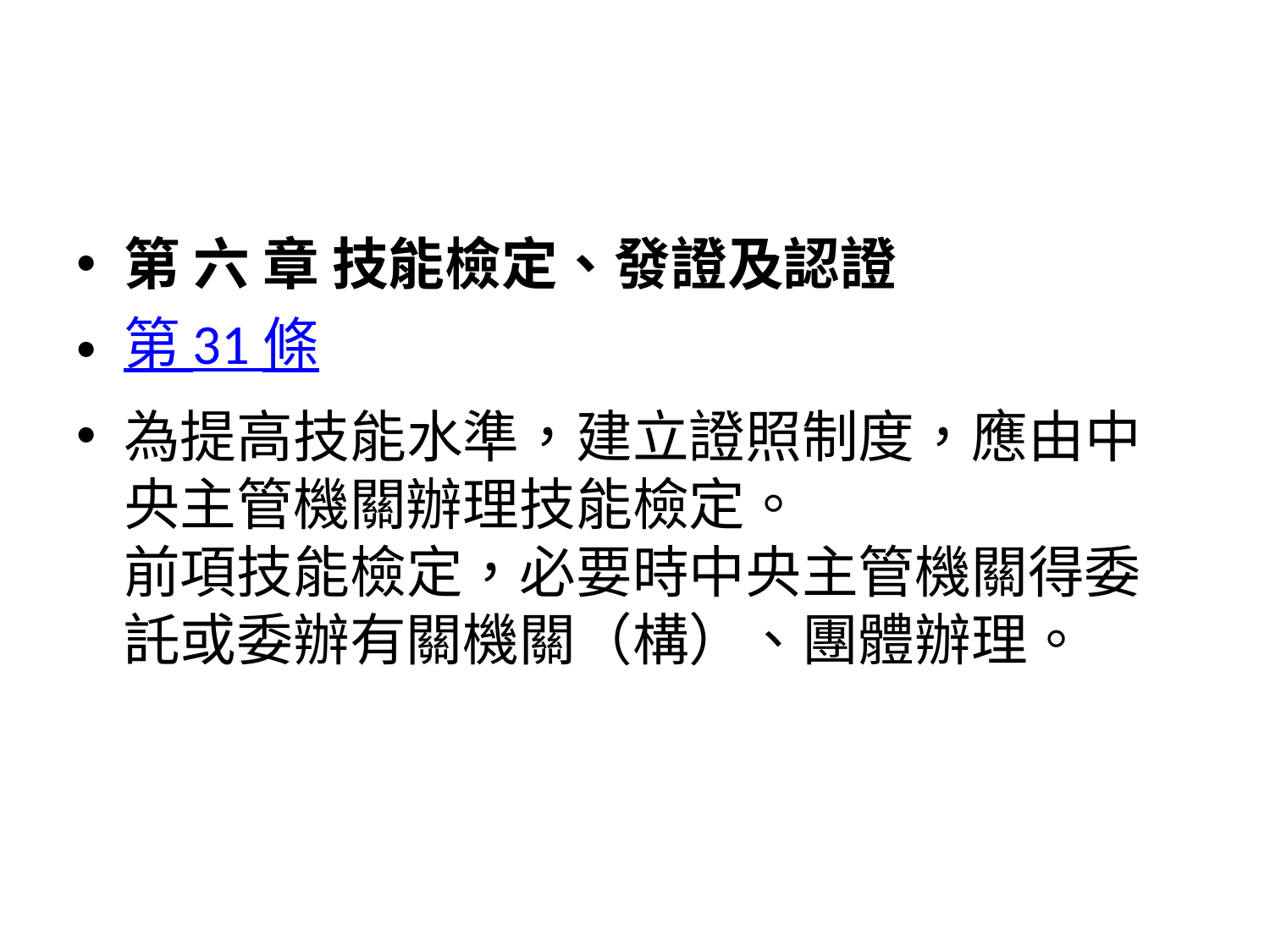

#
第 六 章 技能檢定、發證及認證
第 31 條
為提高技能水準，建立證照制度，應由中央主管機關辦理技能檢定。
前項技能檢定，必要時中央主管機關得委託或委辦有關機關（構）、團體辦理。